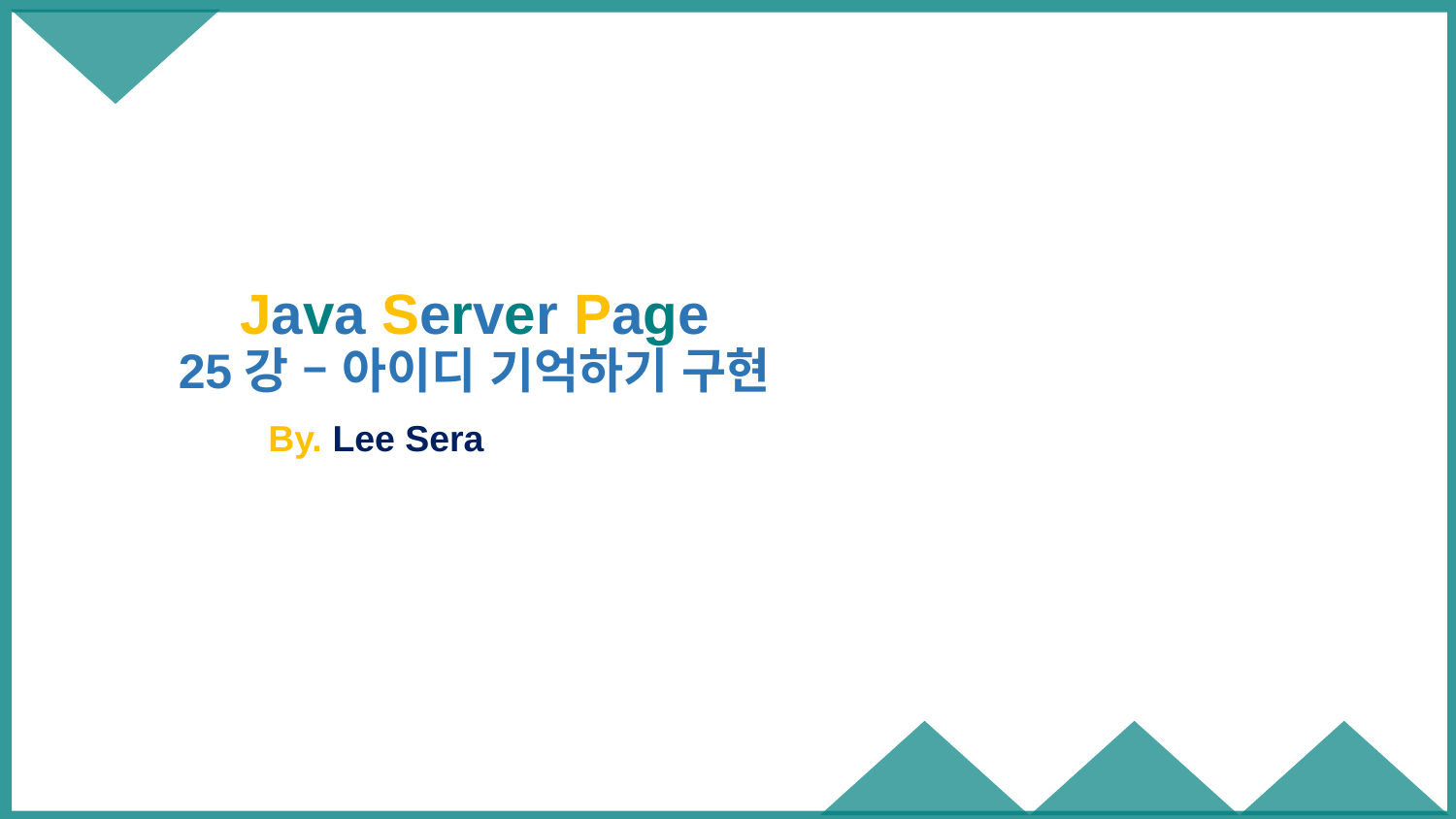

# Java Server Page 25강 – 아이디 기억하기 구현
By. Lee Sera